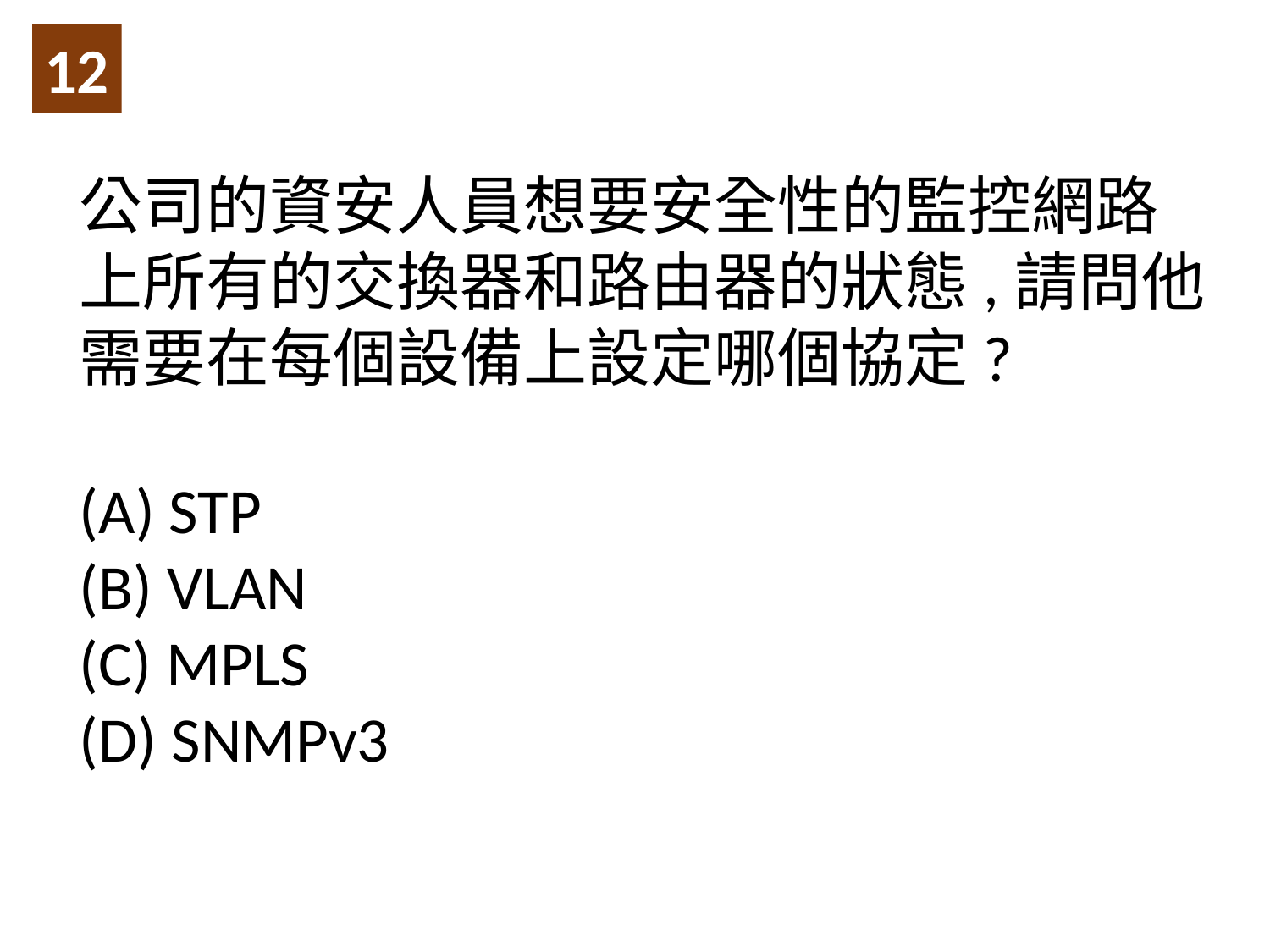

12
公司的資安人員想要安全性的監控網路上所有的交換器和路由器的狀態,請問他需要在每個設備上設定哪個協定?

(A) STP
(B) VLAN
(C) MPLS
(D) SNMPv3